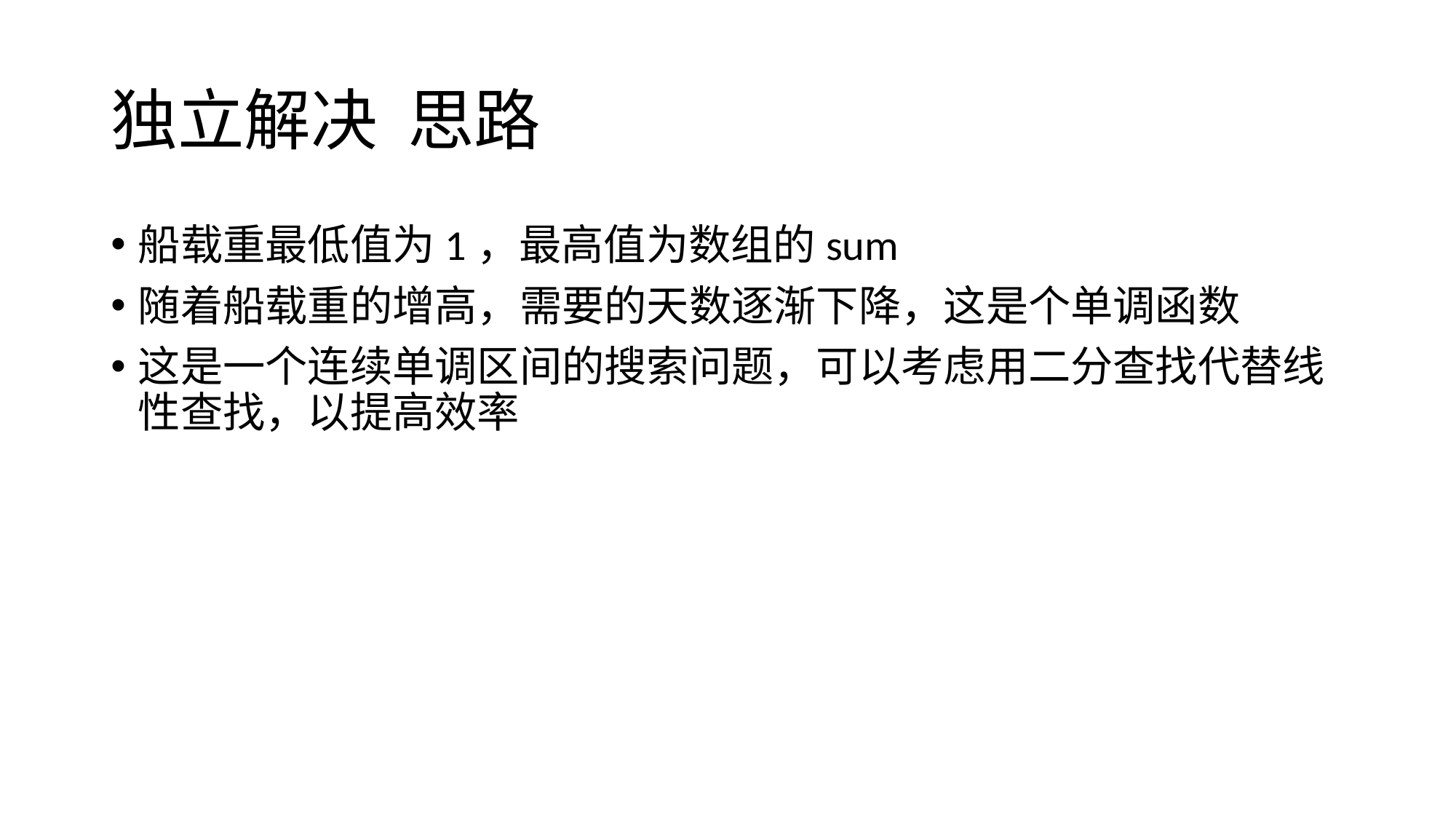

# 独立解决  思路
船载重最低值为1，最高值为数组的sum
随着船载重的增高，需要的天数逐渐下降，这是个单调函数
这是一个连续单调区间的搜索问题，可以考虑用二分查找代替线性查找，以提高效率